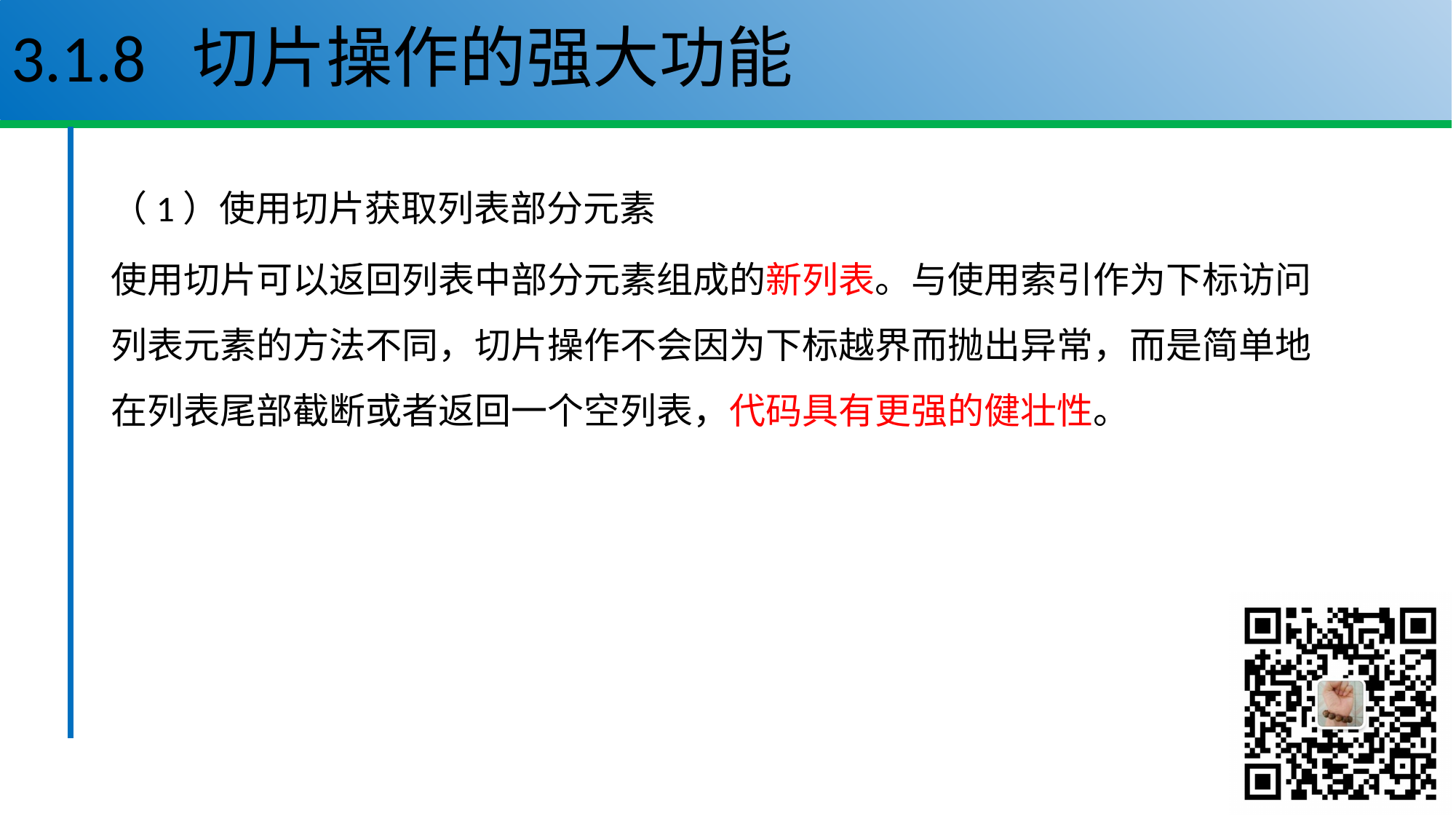

# 3.1.8  切片操作的强大功能
（1）使用切片获取列表部分元素
使用切片可以返回列表中部分元素组成的新列表。与使用索引作为下标访问列表元素的方法不同，切片操作不会因为下标越界而抛出异常，而是简单地在列表尾部截断或者返回一个空列表，代码具有更强的健壮性。
36